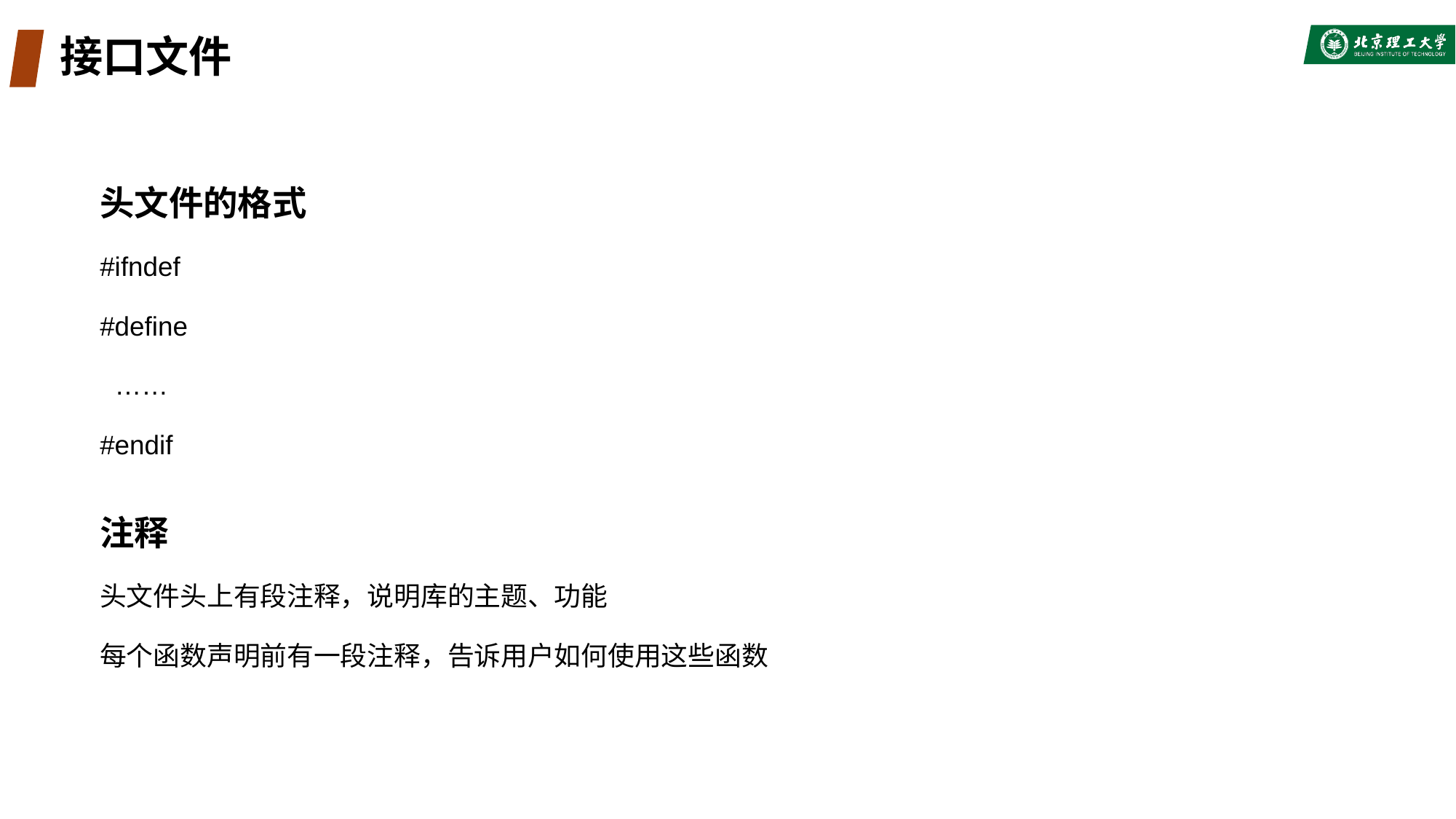

# 接口文件
头文件的格式
#ifndef
#define
  ……
#endif
注释
头文件头上有段注释，说明库的主题、功能
每个函数声明前有一段注释，告诉用户如何使用这些函数